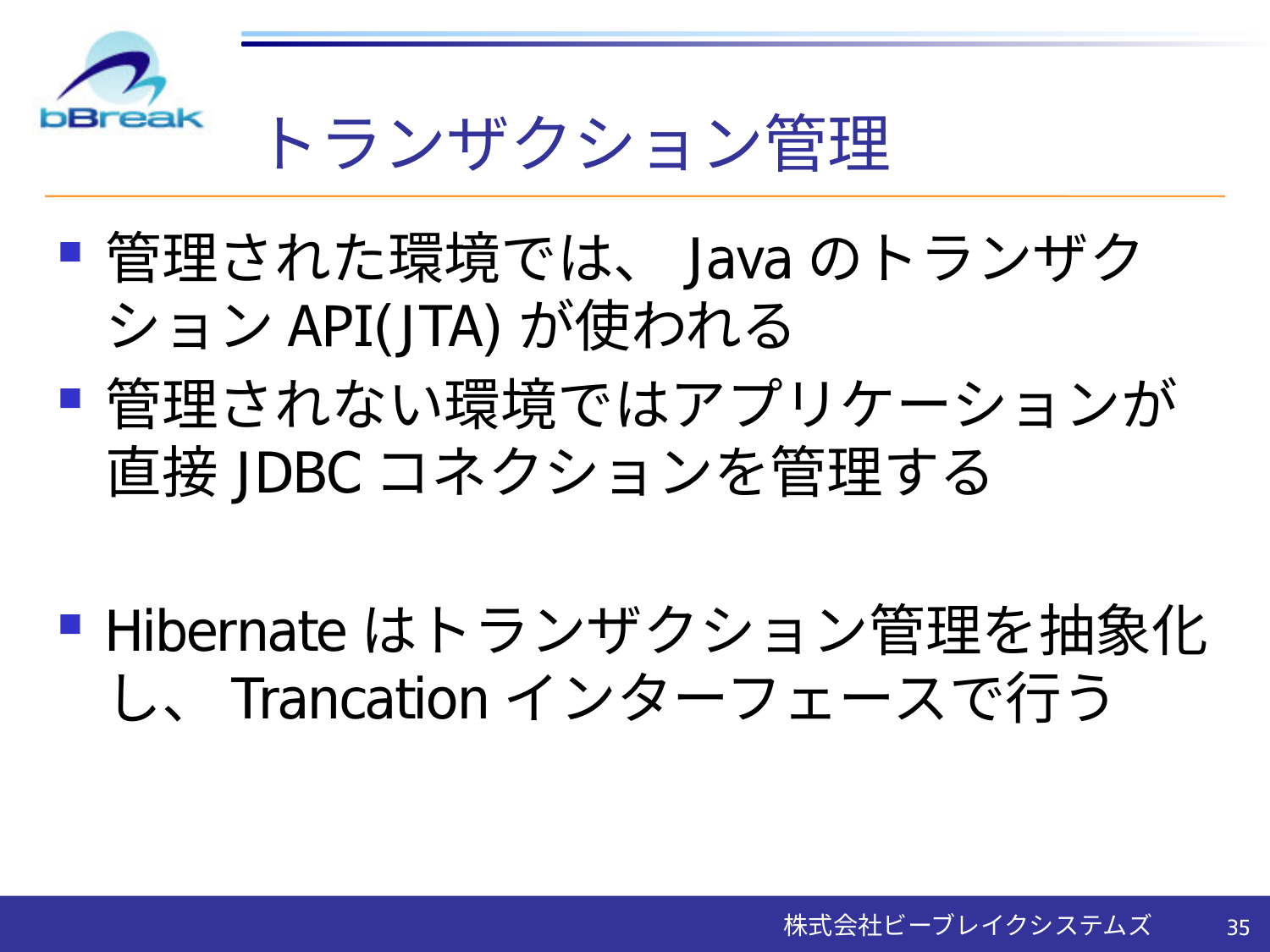

# トランザクション管理
管理された環境では、JavaのトランザクションAPI(JTA)が使われる
管理されない環境ではアプリケーションが直接JDBCコネクションを管理する

Hibernateはトランザクション管理を抽象化し、Trancationインターフェースで行う